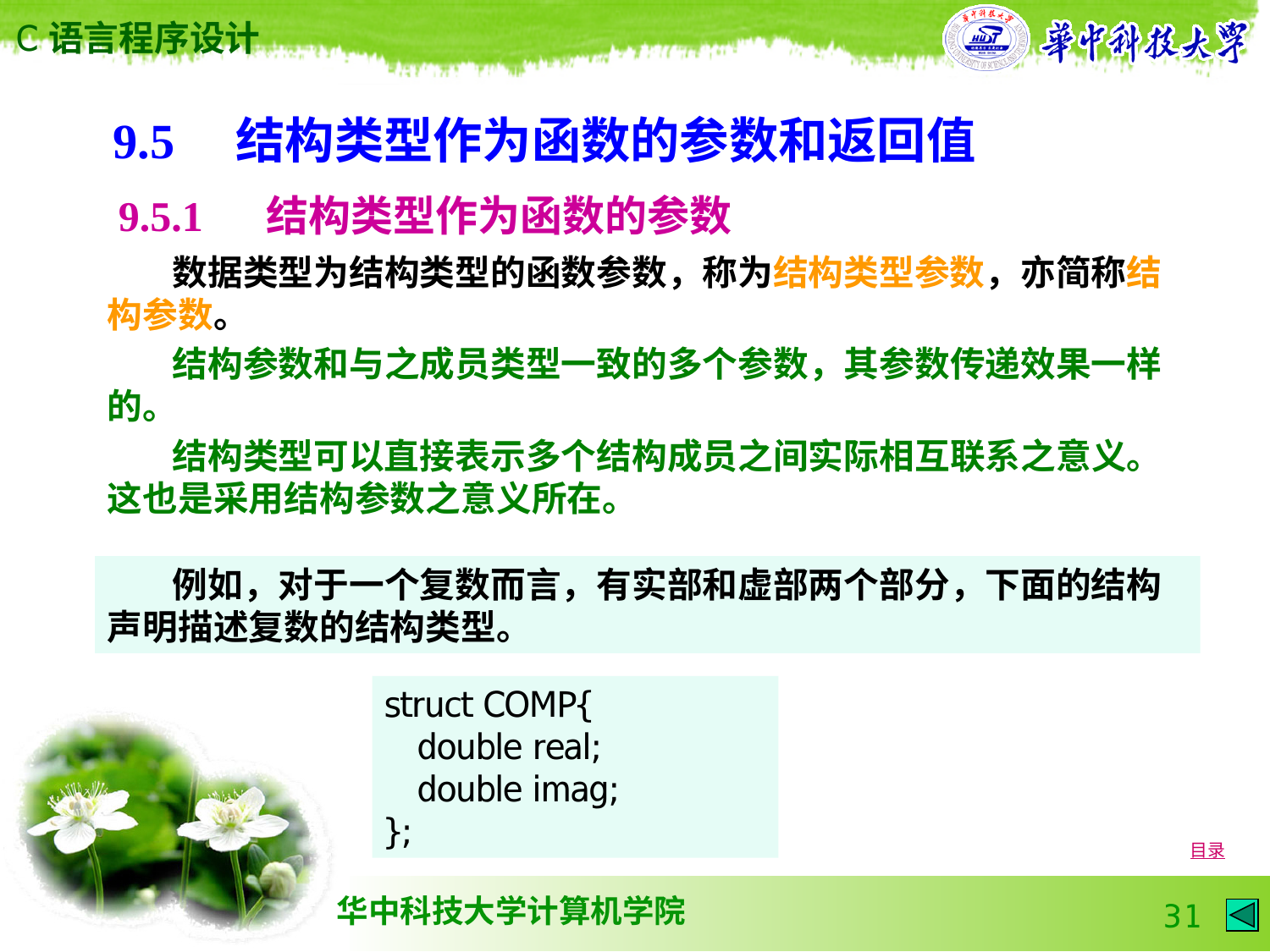

9.5　结构类型作为函数的参数和返回值
9.5.1 　结构类型作为函数的参数
       数据类型为结构类型的函数参数，称为结构类型参数，亦简称结构参数。
       结构参数和与之成员类型一致的多个参数，其参数传递效果一样的。
       结构类型可以直接表示多个结构成员之间实际相互联系之意义。这也是采用结构参数之意义所在。
       例如，对于一个复数而言，有实部和虚部两个部分，下面的结构声明描述复数的结构类型。
struct COMP{
   double real;
   double imag;
};
目录
31